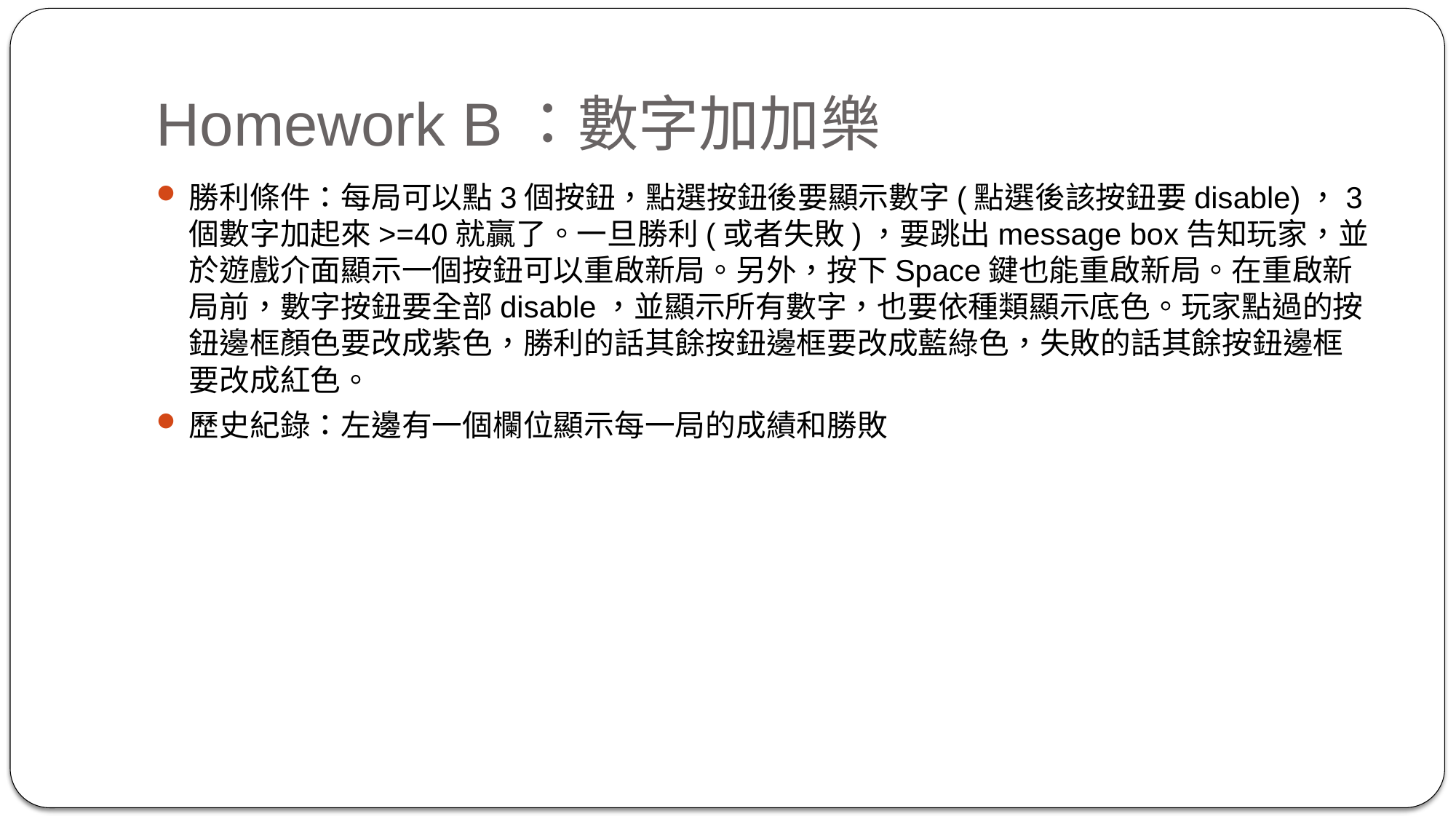

# Homework B：數字加加樂
勝利條件：每局可以點3個按鈕，點選按鈕後要顯示數字(點選後該按鈕要disable)，3個數字加起來>=40就贏了。一旦勝利(或者失敗)，要跳出message box告知玩家，並於遊戲介面顯示一個按鈕可以重啟新局。另外，按下Space鍵也能重啟新局。在重啟新局前，數字按鈕要全部disable，並顯示所有數字，也要依種類顯示底色。玩家點過的按鈕邊框顏色要改成紫色，勝利的話其餘按鈕邊框要改成藍綠色，失敗的話其餘按鈕邊框要改成紅色。
歷史紀錄：左邊有一個欄位顯示每一局的成績和勝敗